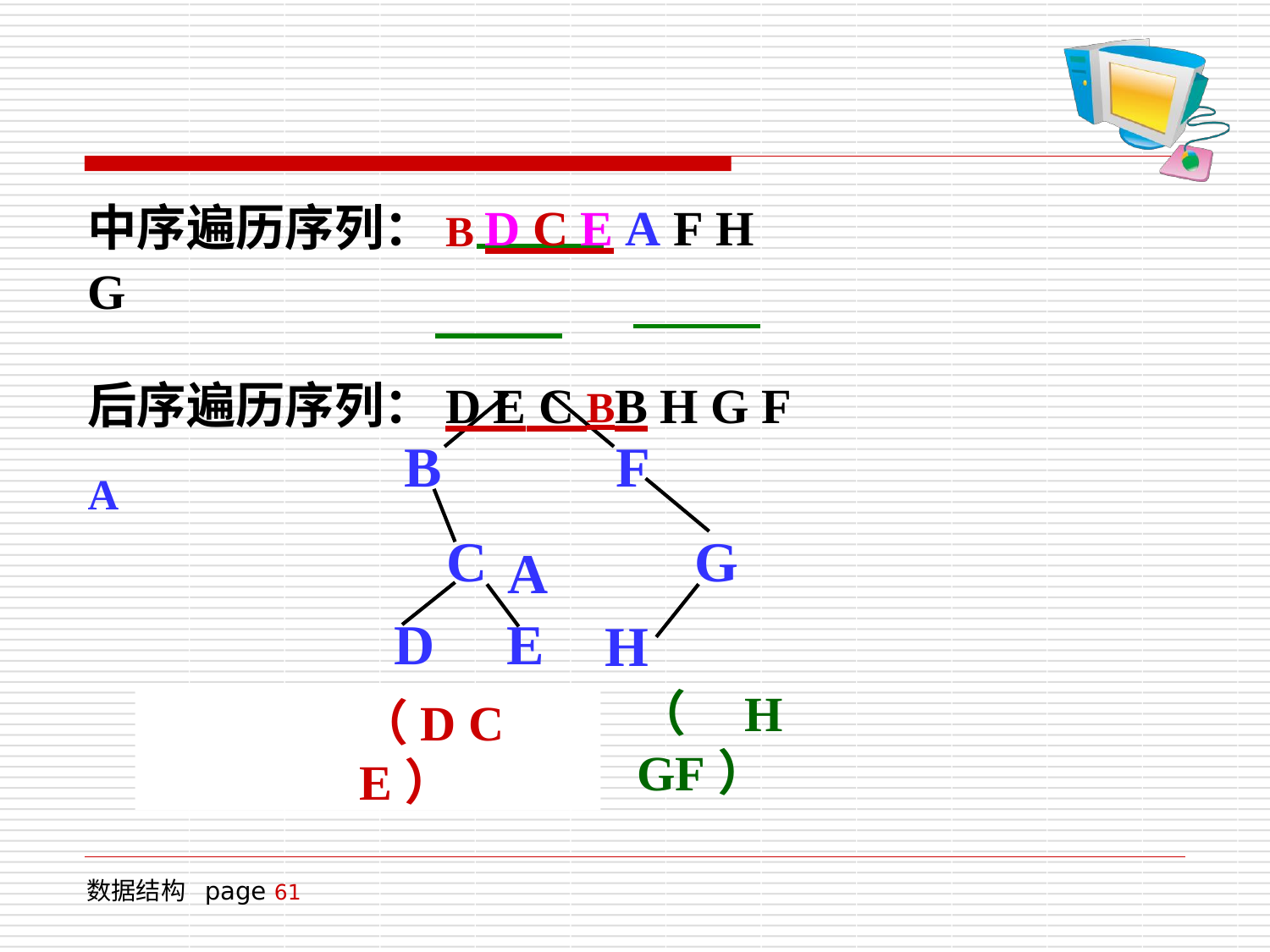

中序遍历序列：B D C E A F H G
后序遍历序列：D E C BB H G F A
A

B
F

C
G

H
（	H GF）
D	E
（D C E）
（B D C E）

数据结构 page 61